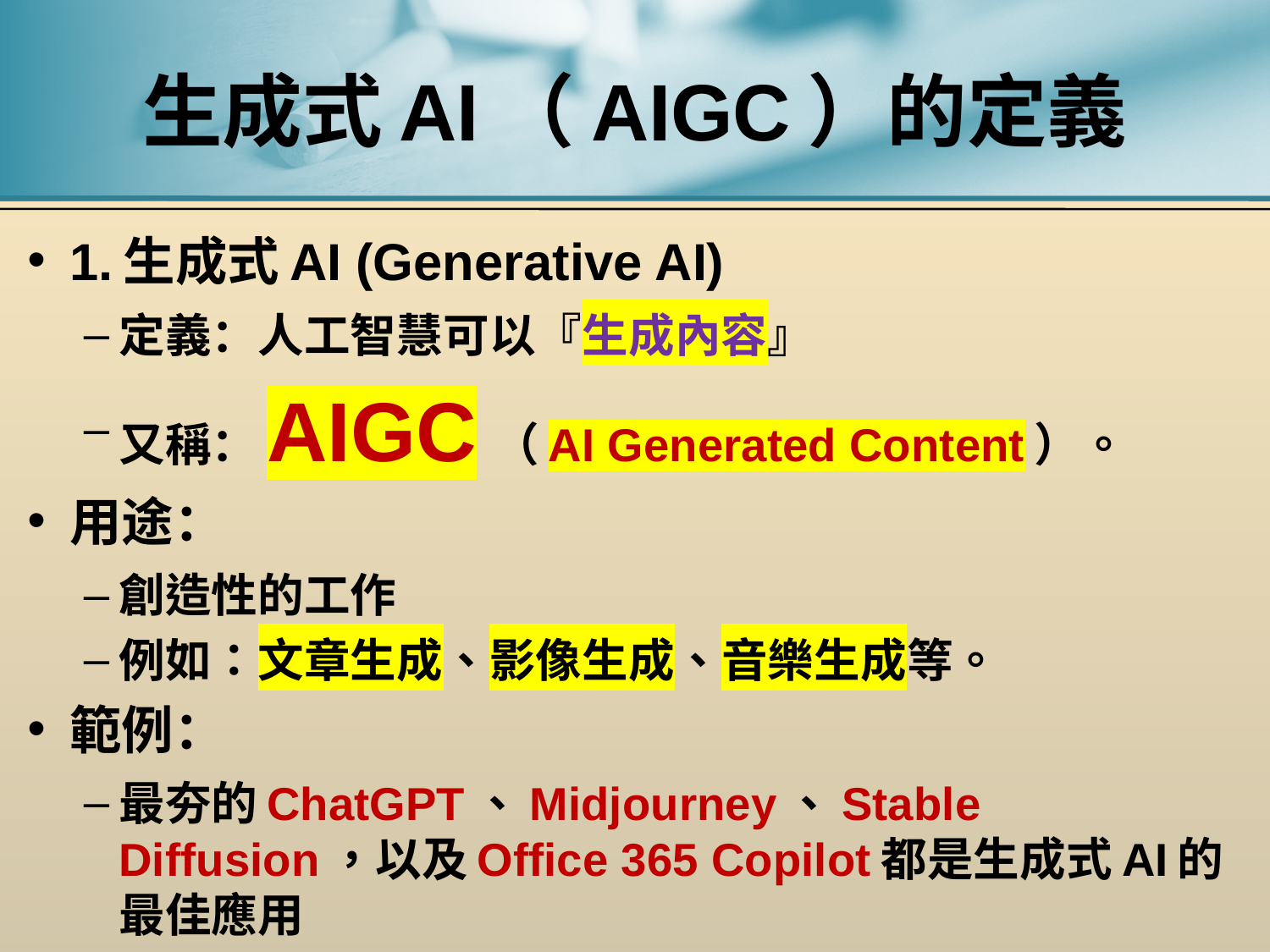

# 生成式AI（AIGC）的定義
1.生成式AI (Generative AI)
定義：人工智慧可以『生成內容』
又稱：AIGC（AI Generated Content）。
用途：
創造性的工作
例如：文章生成、影像生成、音樂生成等。
範例：
最夯的ChatGPT、Midjourney、Stable Diffusion，以及Office 365 Copilot都是生成式AI的最佳應用